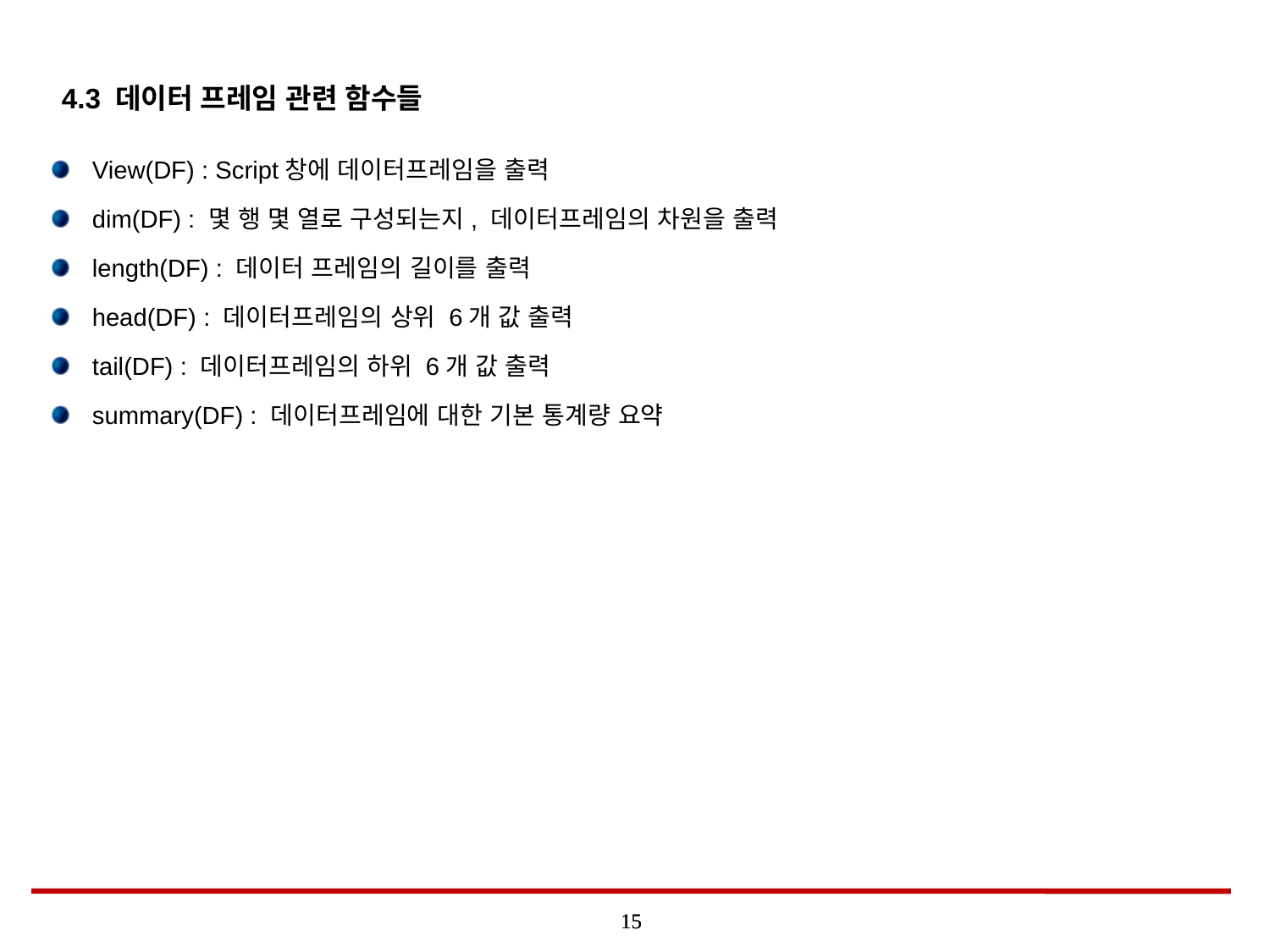

# 4.3 데이터 프레임 관련 함수들
View(DF) : Script창에 데이터프레임을 출력
dim(DF) : 몇 행 몇 열로 구성되는지, 데이터프레임의 차원을 출력
length(DF) : 데이터 프레임의 길이를 출력
head(DF) : 데이터프레임의 상위 6개 값 출력
tail(DF) : 데이터프레임의 하위 6개 값 출력
summary(DF) : 데이터프레임에 대한 기본 통계량 요약